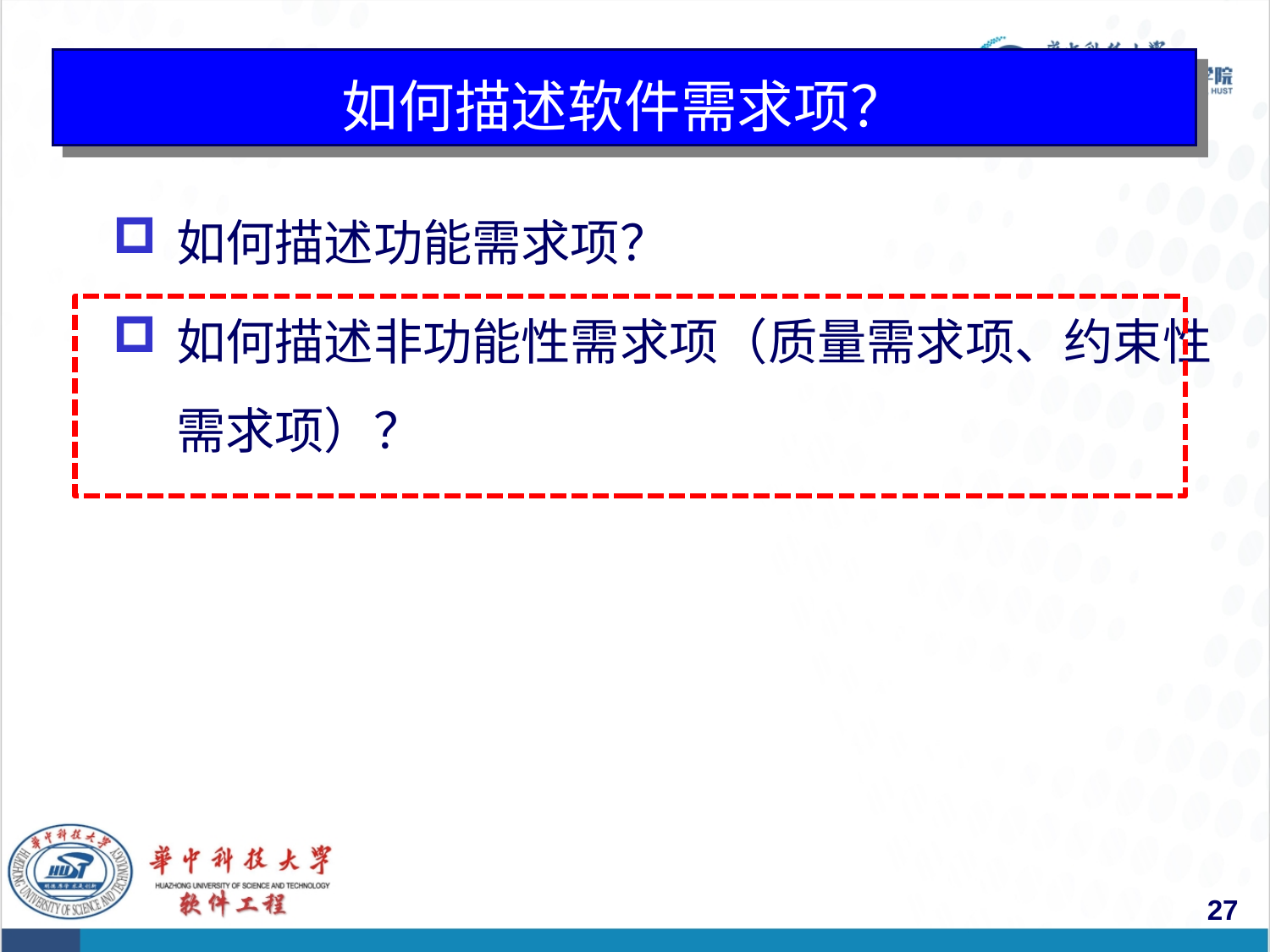

# 如何描述软件需求项？
如何描述功能需求项？
如何描述非功能性需求项（质量需求项、约束性需求项）？

27